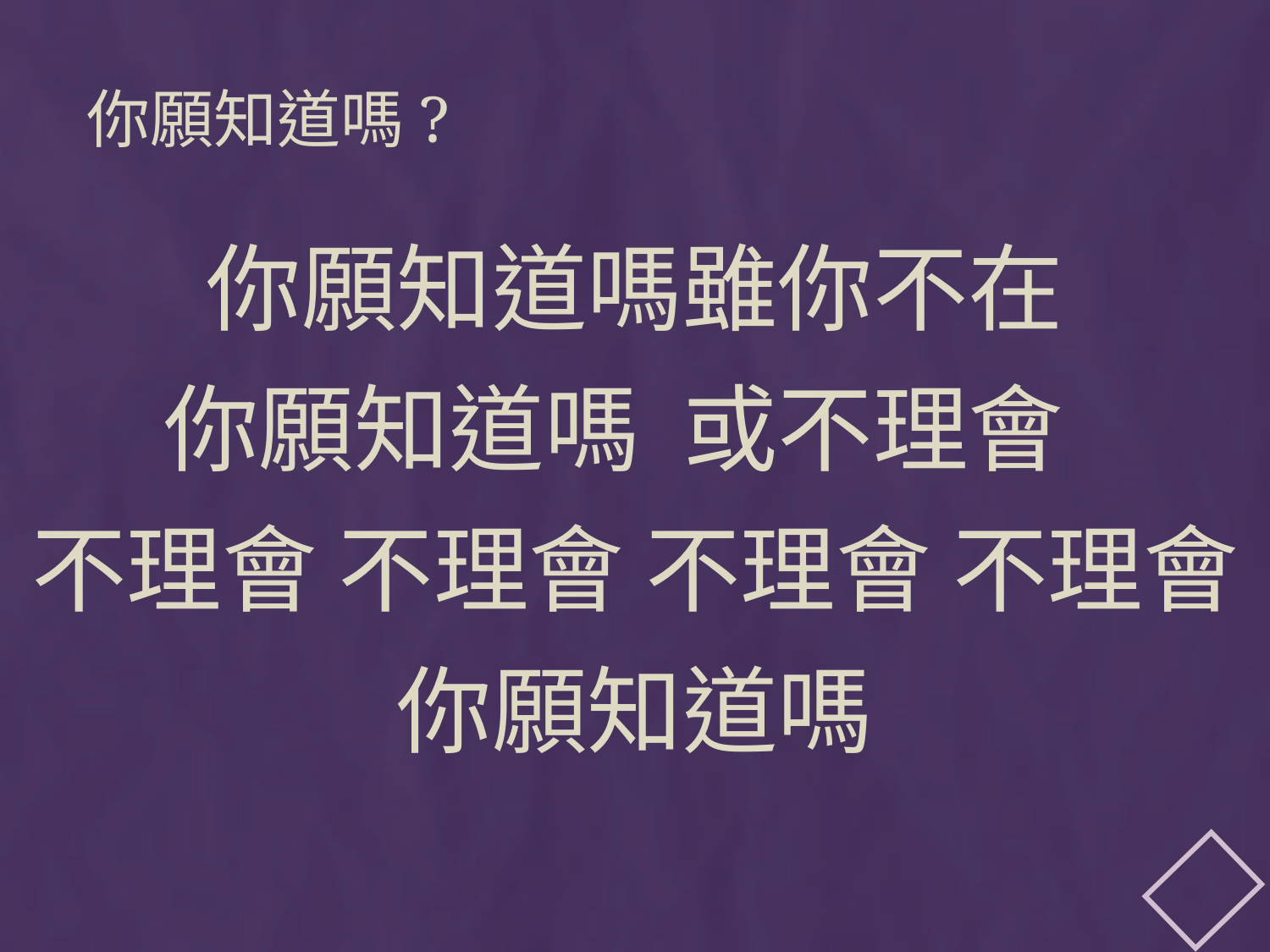

# 你願知道嗎?
你願知道嗎雖你不在
你願知道嗎  或不理會
不理會 不理會 不理會 不理會
你願知道嗎